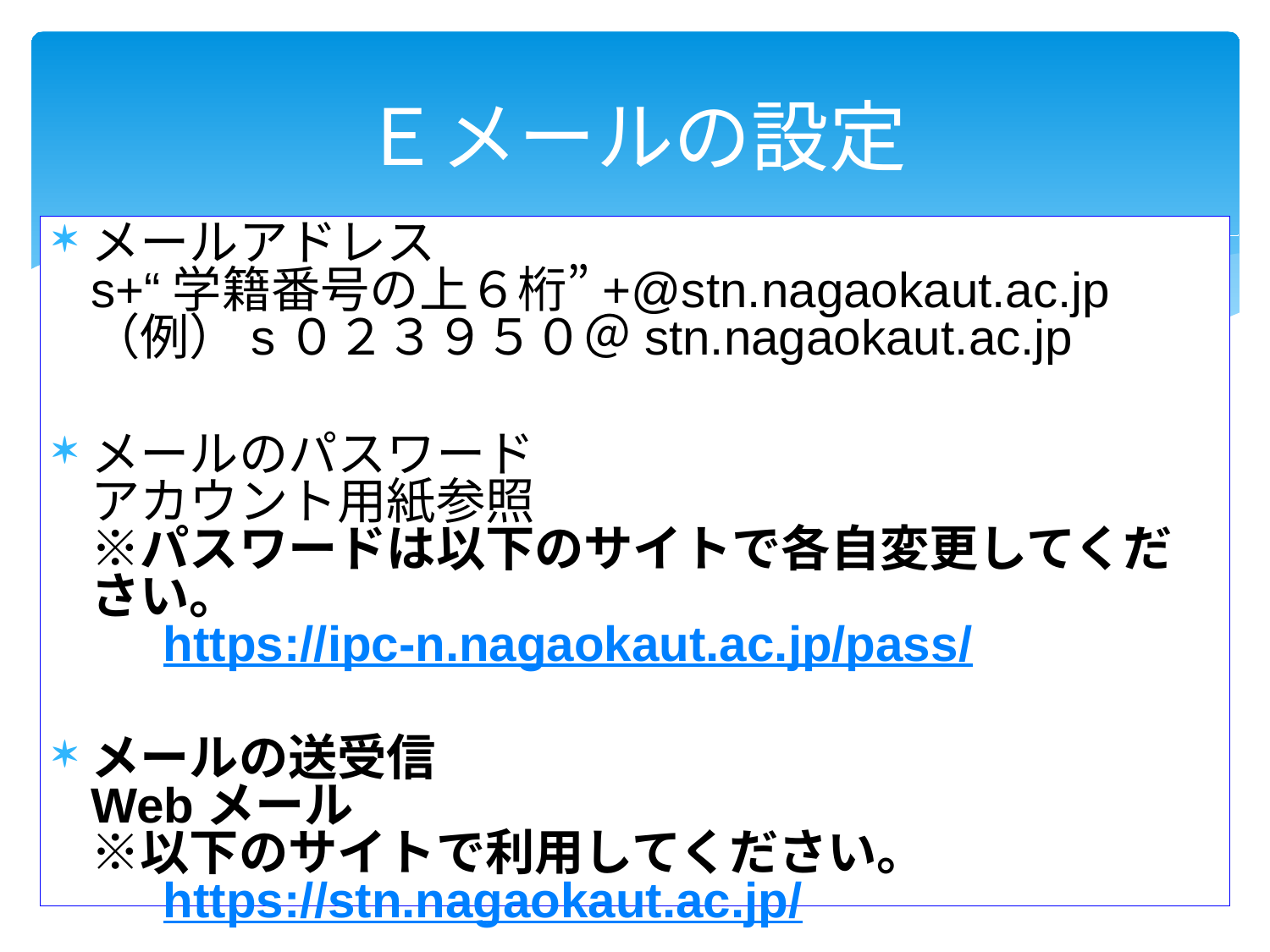

# Ｅメールの設定
メールアドレス
s+“学籍番号の上６桁”+@stn.nagaokaut.ac.jp
（例）s０２３９５０＠stn.nagaokaut.ac.jp
メールのパスワード
アカウント用紙参照
※パスワードは以下のサイトで各自変更してください。
　 https://ipc-n.nagaokaut.ac.jp/pass/

メールの送受信
Webメール
※以下のサイトで利用してください。
　 https://stn.nagaokaut.ac.jp/